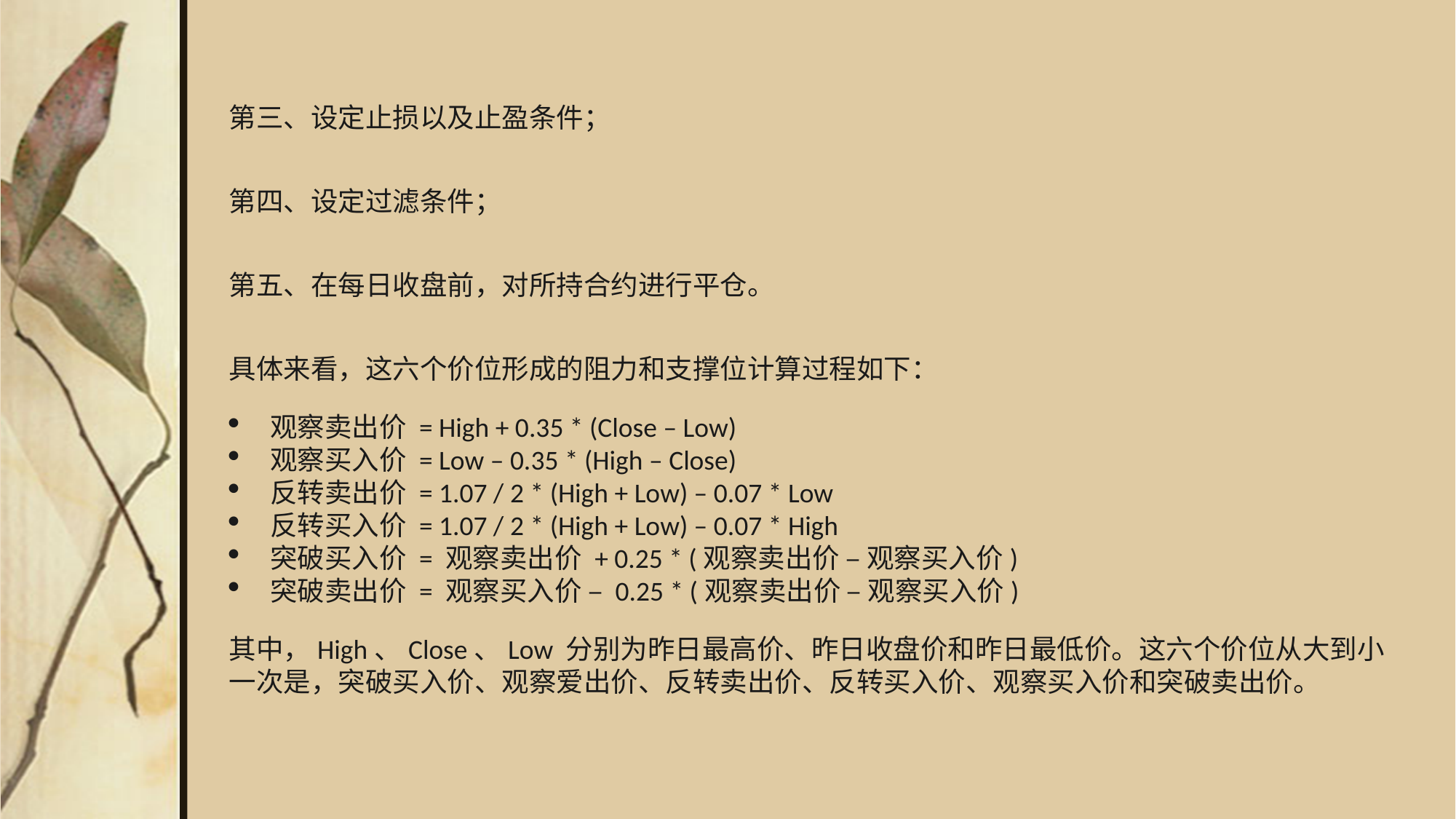

第三、设定止损以及止盈条件；
第四、设定过滤条件；
第五、在每日收盘前，对所持合约进行平仓。
具体来看，这六个价位形成的阻力和支撑位计算过程如下：
观察卖出价 = High + 0.35 * (Close – Low)
观察买入价 = Low – 0.35 * (High – Close)
反转卖出价 = 1.07 / 2 * (High + Low) – 0.07 * Low
反转买入价 = 1.07 / 2 * (High + Low) – 0.07 * High
突破买入价 = 观察卖出价 + 0.25 * (观察卖出价 – 观察买入价)
突破卖出价 = 观察买入价 – 0.25 * (观察卖出价 – 观察买入价)
其中，High、Close、Low 分别为昨日最高价、昨日收盘价和昨日最低价。这六个价位从大到小一次是，突破买入价、观察爱出价、反转卖出价、反转买入价、观察买入价和突破卖出价。